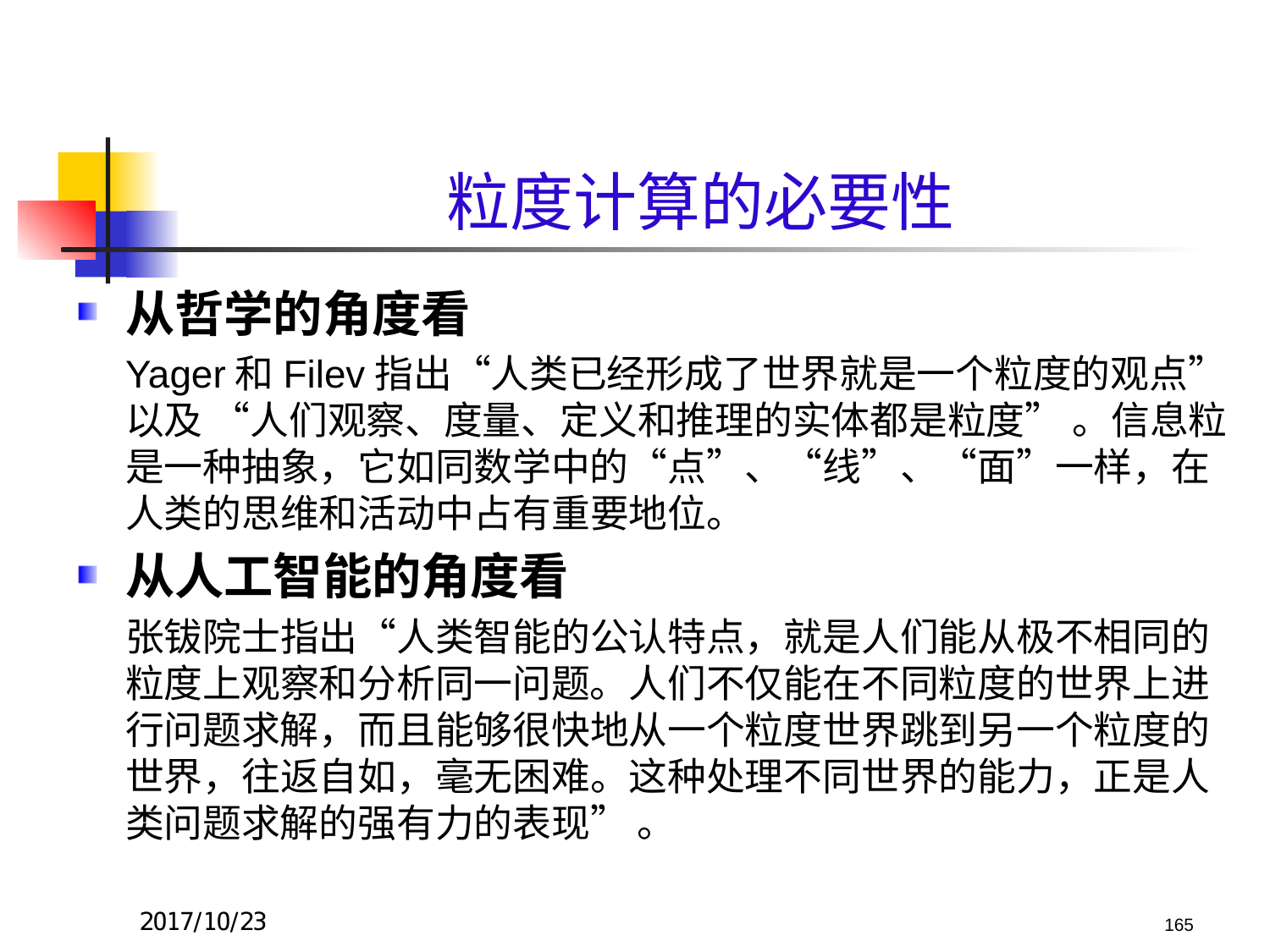

# 粒度计算的必要性
从哲学的角度看
	Yager和Filev指出“人类已经形成了世界就是一个粒度的观点”以及 “人们观察、度量、定义和推理的实体都是粒度” 。信息粒是一种抽象，它如同数学中的“点”、“线”、“面”一样，在人类的思维和活动中占有重要地位。
从人工智能的角度看
	张钹院士指出“人类智能的公认特点，就是人们能从极不相同的粒度上观察和分析同一问题。人们不仅能在不同粒度的世界上进行问题求解，而且能够很快地从一个粒度世界跳到另一个粒度的世界，往返自如，毫无困难。这种处理不同世界的能力，正是人类问题求解的强有力的表现” 。
2017/10/23
165